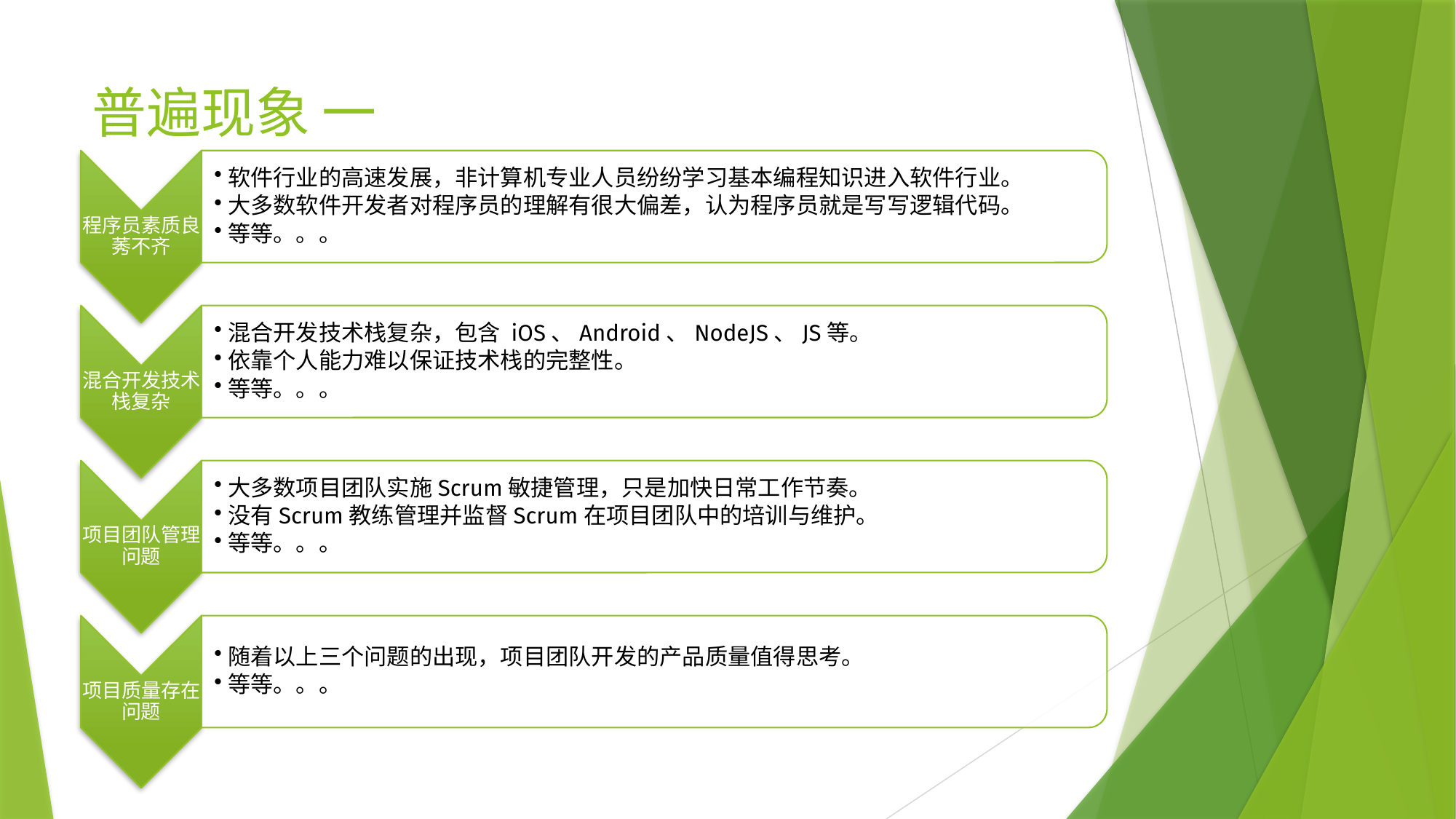

# 普遍现象 一
程序员素质良莠不齐
软件行业的高速发展，非计算机专业人员纷纷学习基本编程知识进入软件行业。
大多数软件开发者对程序员的理解有很大偏差，认为程序员就是写写逻辑代码。
等等。。。
混合开发技术栈复杂
混合开发技术栈复杂，包含 iOS、Android、NodeJS、JS等。
依靠个人能力难以保证技术栈的完整性。
等等。。。
项目团队管理问题
大多数项目团队实施Scrum敏捷管理，只是加快日常工作节奏。
没有Scrum教练管理并监督Scrum在项目团队中的培训与维护。
等等。。。
项目质量存在问题
随着以上三个问题的出现，项目团队开发的产品质量值得思考。
等等。。。